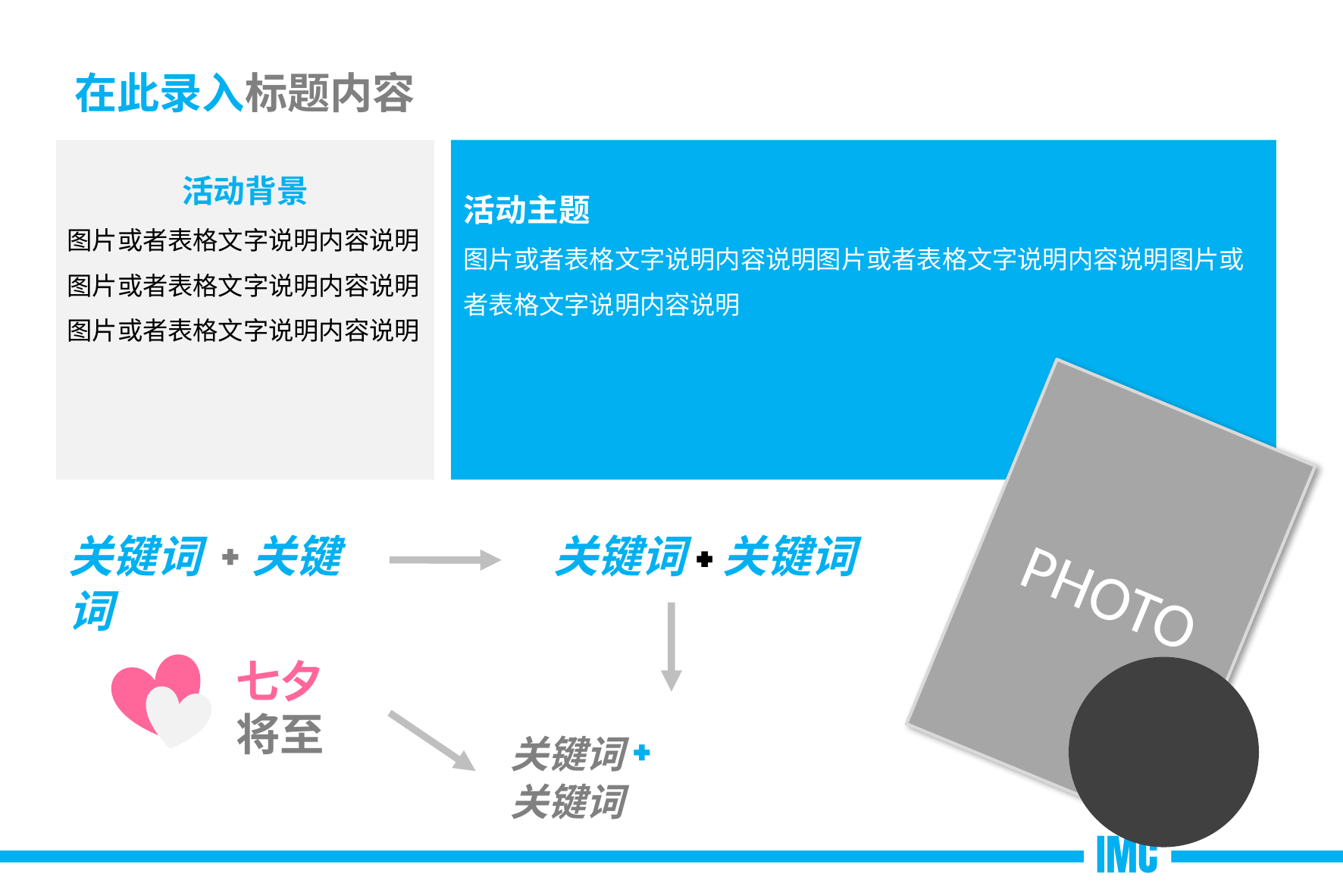

# 在此录入标题内容
活动背景
图片或者表格文字说明内容说明图片或者表格文字说明内容说明图片或者表格文字说明内容说明
活动主题
图片或者表格文字说明内容说明图片或者表格文字说明内容说明图片或者表格文字说明内容说明
PHOTO
关键词 +关键词
关键词+关键词

七夕
将至

关键词+
关键词